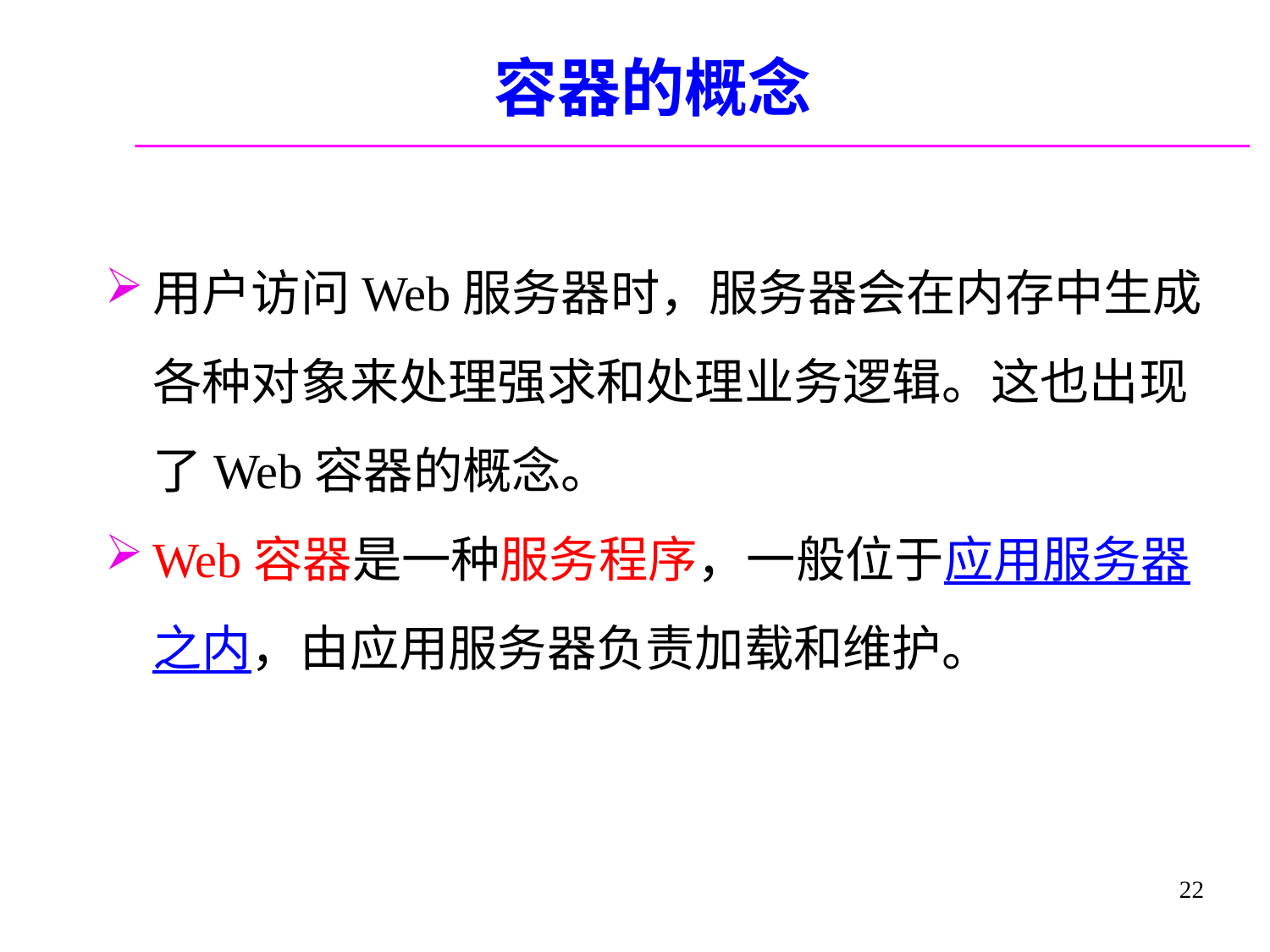

# 容器的概念
用户访问Web服务器时，服务器会在内存中生成各种对象来处理强求和处理业务逻辑。这也出现了Web容器的概念。
Web容器是一种服务程序，一般位于应用服务器之内，由应用服务器负责加载和维护。
22